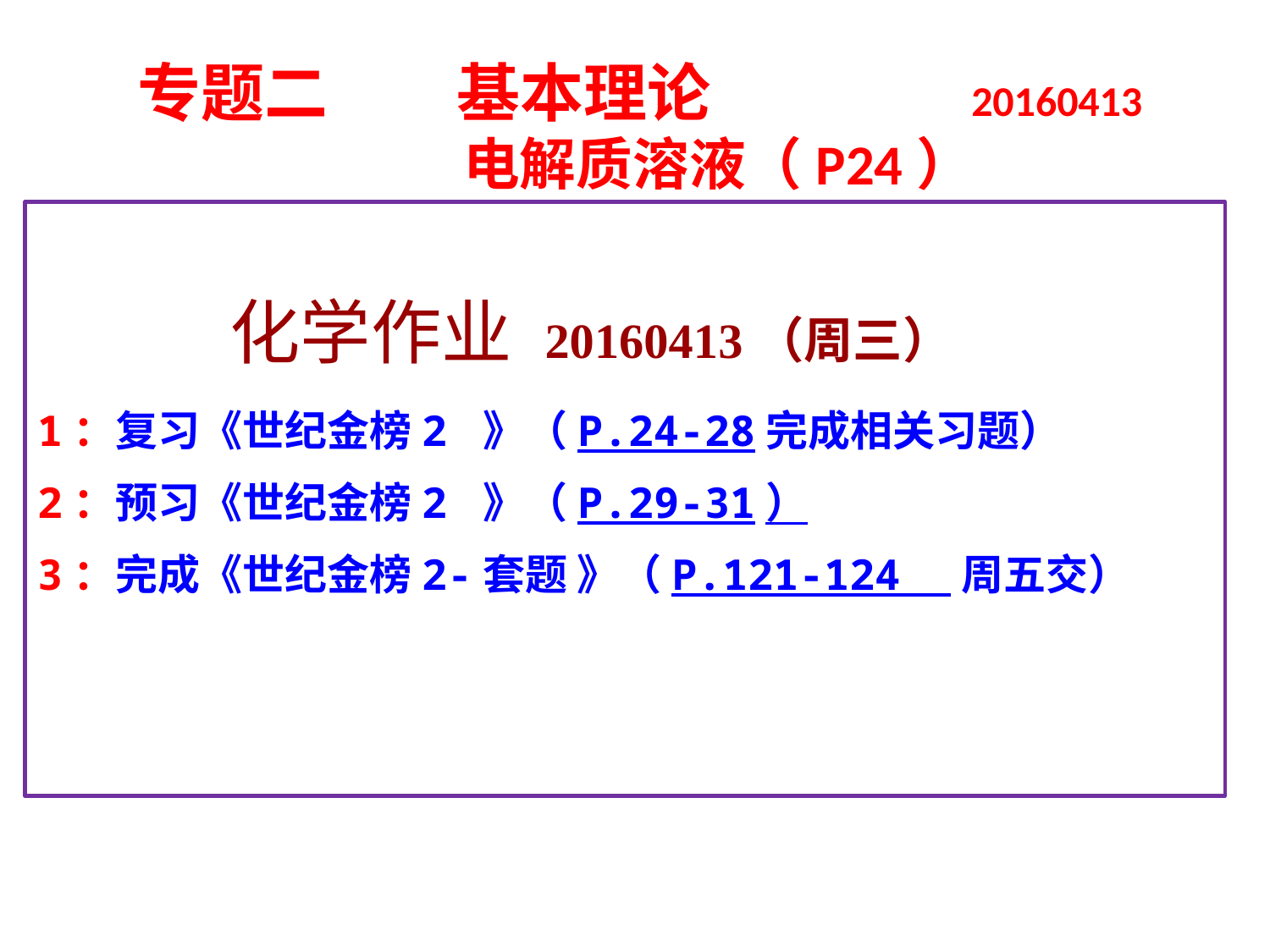

专题二         基本理论                 20160413
                            电解质溶液（P24）

        化学作业 20160413（周三）
1：复习《世纪金榜2 》（P.24-28完成相关习题）
2：预习《世纪金榜2 》（P.29-31）
3：完成《世纪金榜2-套题 》（P.121-124  周五交）